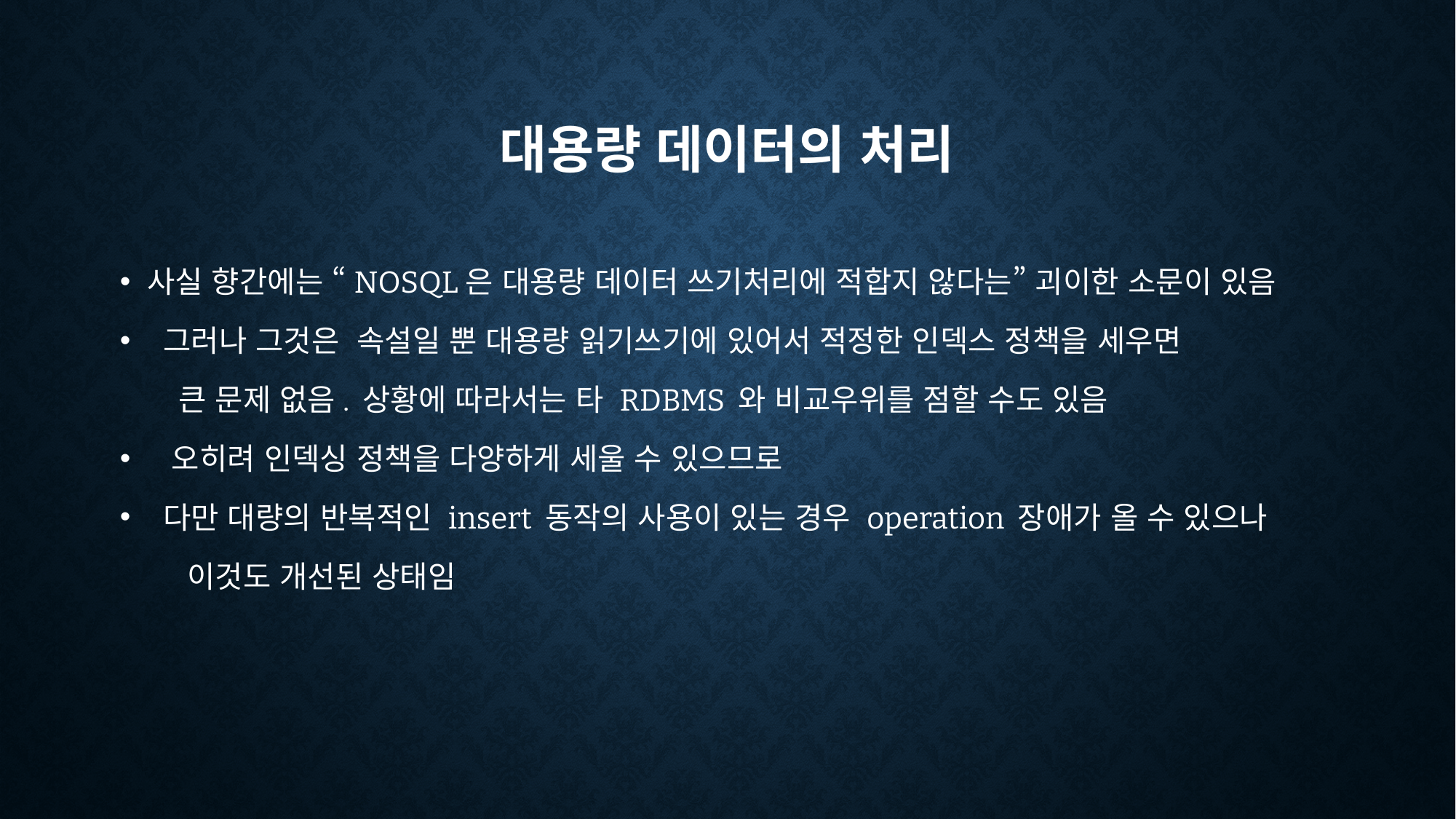

# 대용량 데이터의 처리
사실 향간에는 “NOSQL은 대용량 데이터 쓰기처리에 적합지 않다는” 괴이한 소문이 있음
 그러나 그것은  속설일 뿐 대용량 읽기쓰기에 있어서 적정한 인덱스 정책을 세우면
      큰 문제 없음. 상황에 따라서는 타 RDBMS 와 비교우위를 점할 수도 있음
  오히려 인덱싱 정책을 다양하게 세울 수 있으므로
 다만 대량의 반복적인 insert 동작의 사용이 있는 경우 operation 장애가 올 수 있으나
       이것도 개선된 상태임